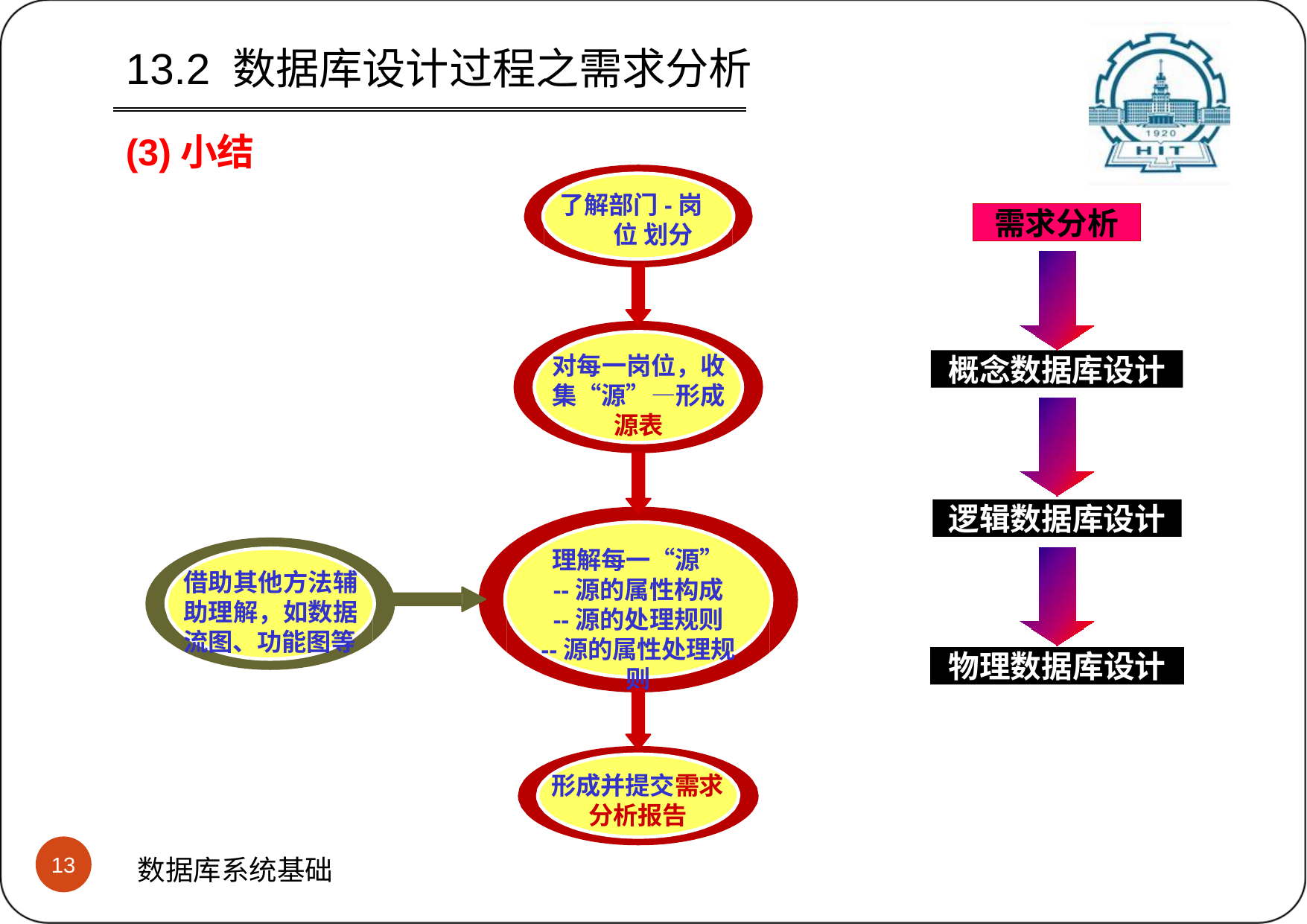

# 13.2 数据库设计过程之需求分析
(3)小结

了解部门-岗位 划分
需求分析

对每一岗位，收 集“源”—形成 源表
概念数据库设计

逻辑数据库设计

理解每一“源”
--源的属性构成
--源的处理规则
--源的属性处理规则

借助其他方法辅 助理解，如数据 流图、功能图等

物理数据库设计

形成并提交需求 分析报告